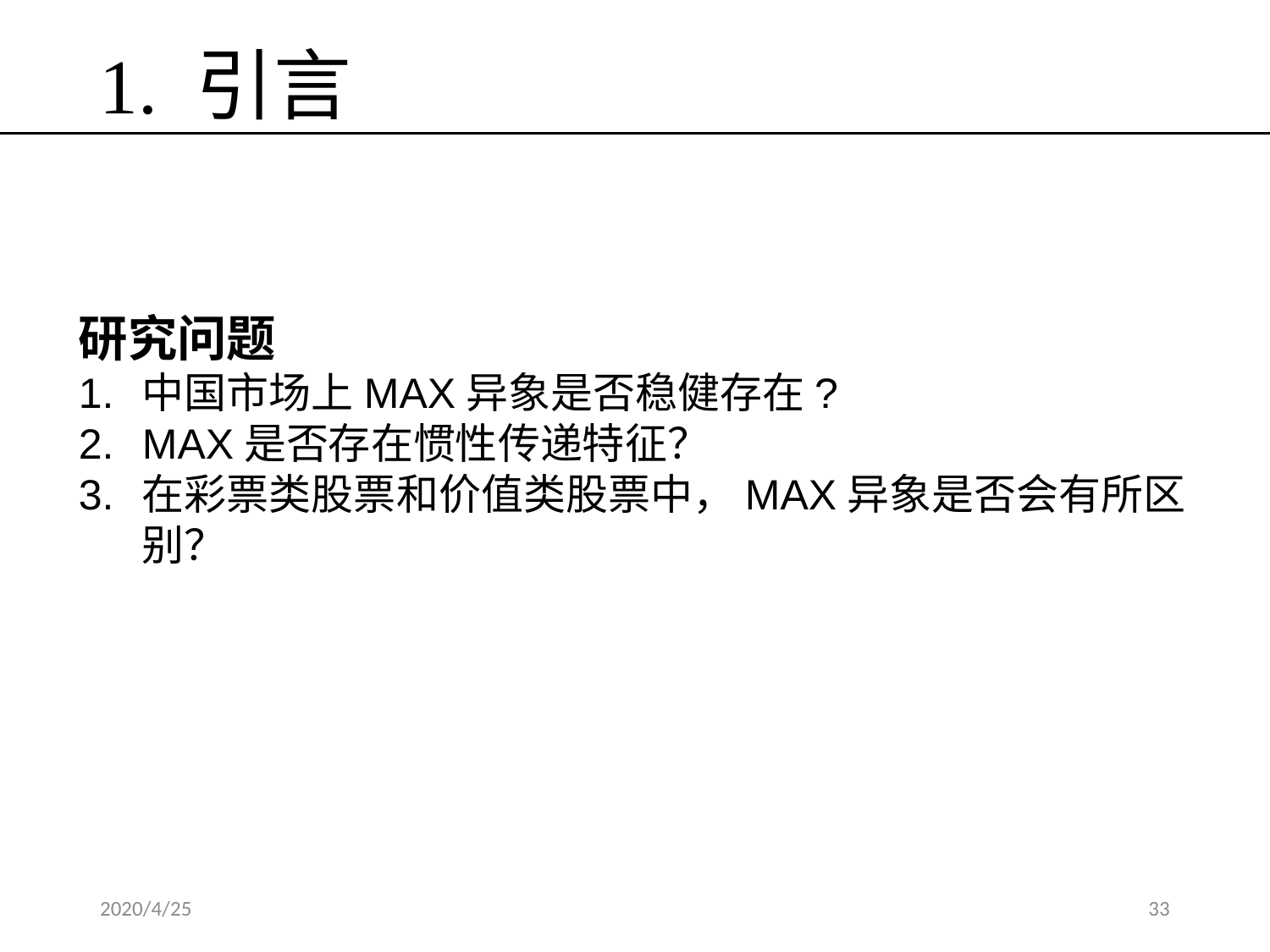

1. 引言
研究问题
中国市场上MAX异象是否稳健存在?
MAX是否存在惯性传递特征？
在彩票类股票和价值类股票中，MAX异象是否会有所区别？
2020/4/25
33